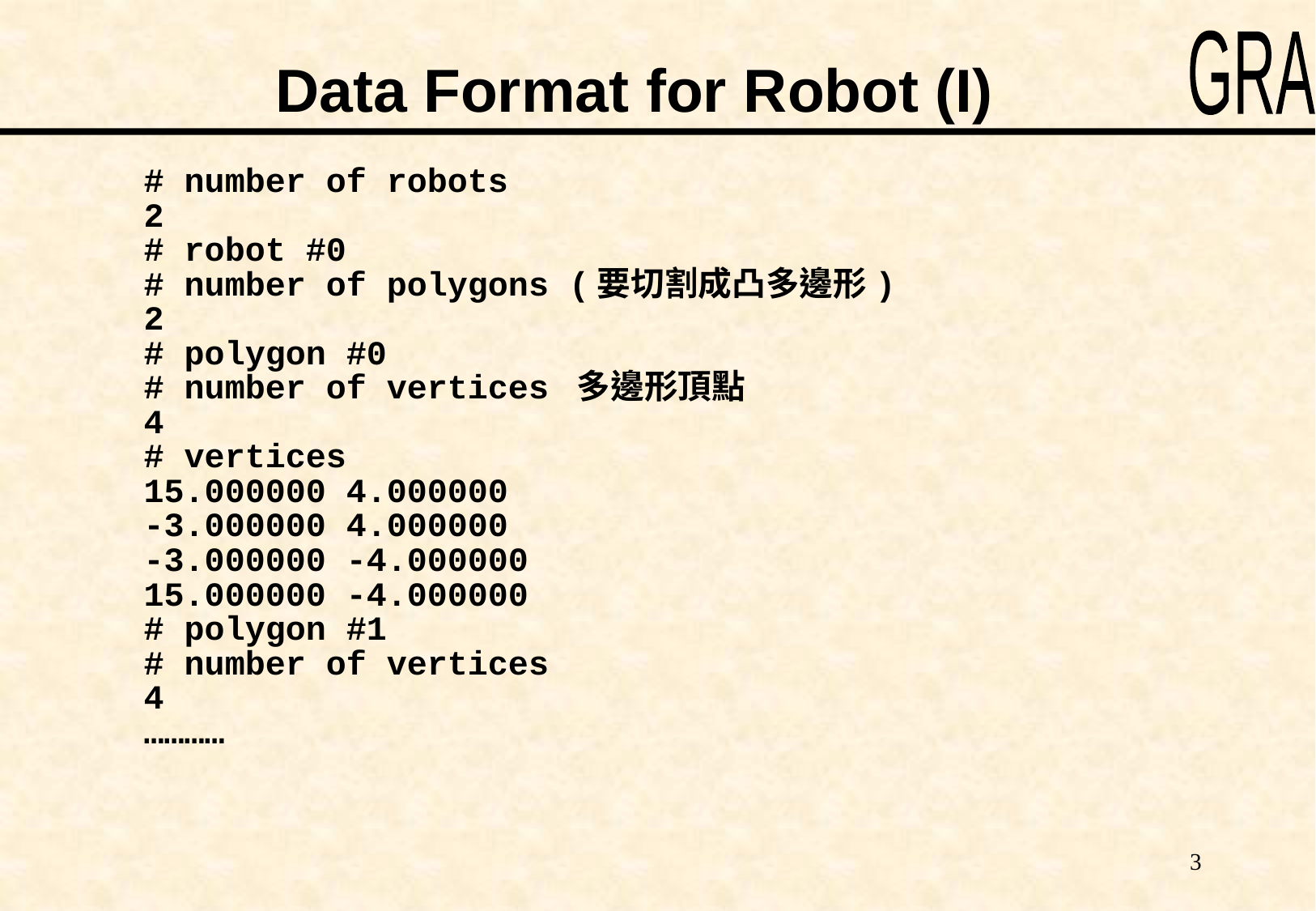

# Data Format for Robot (I)
# number of robots
2
# robot #0
# number of polygons (要切割成凸多邊形)
2
# polygon #0
# number of vertices 多邊形頂點
4
# vertices
15.000000 4.000000
-3.000000 4.000000
-3.000000 -4.000000
15.000000 -4.000000
# polygon #1
# number of vertices
4
…………
3